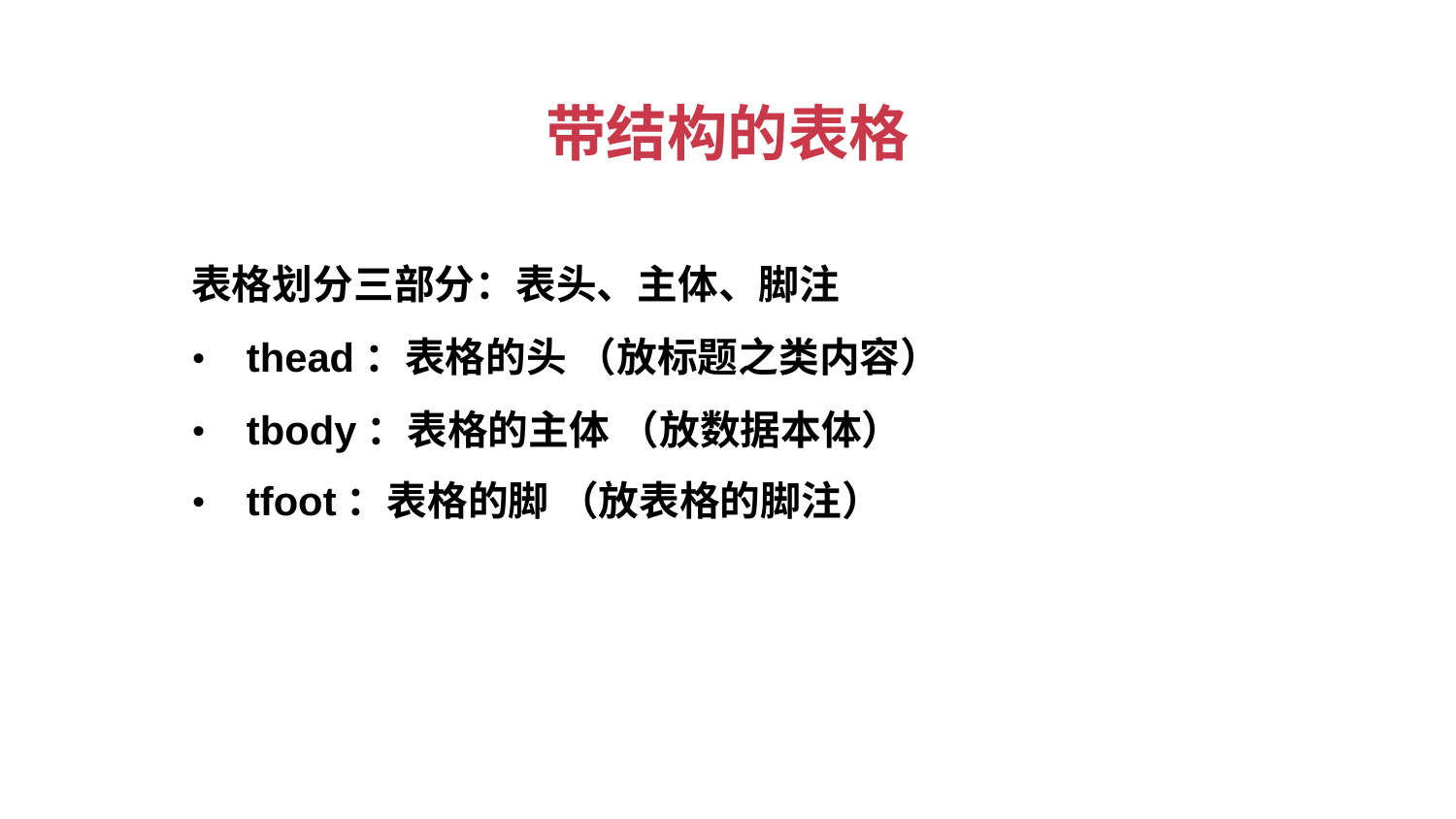

带结构的表格
表格划分三部分：表头、主体、脚注
•    thead：表格的头 （放标题之类内容）
•    tbody：表格的主体 （放数据本体）
•    tfoot：表格的脚 （放表格的脚注）